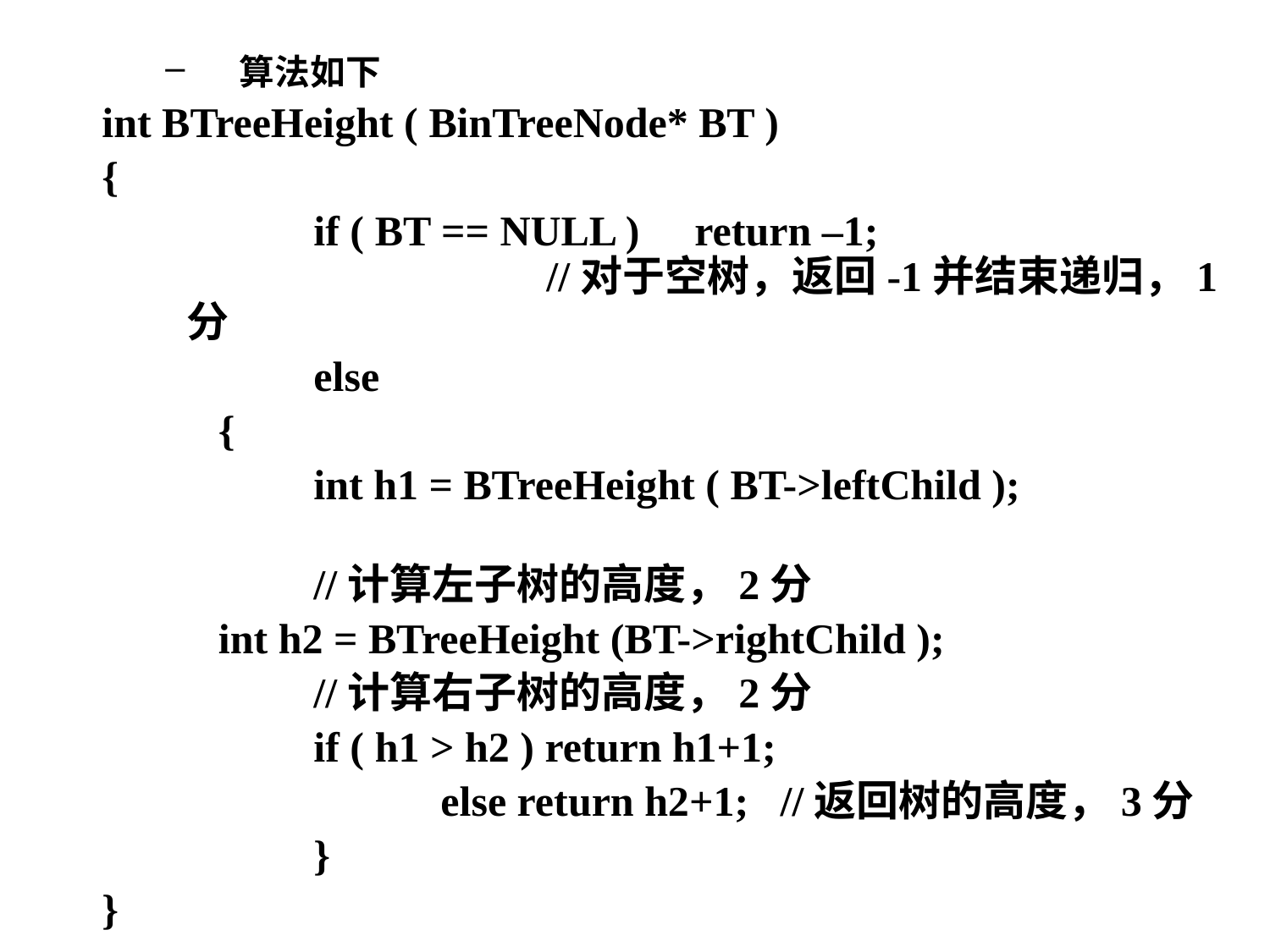

算法如下
int BTreeHeight ( BinTreeNode* BT )
{
		if ( BT == NULL )	return –1;					          //对于空树，返回-1并结束递归，1分
		else
           {
      		int h1 = BTreeHeight ( BT->leftChild );
                    //计算左子树的高度，2分
	   int h2 = BTreeHeight (BT->rightChild );
                    //计算右子树的高度，2分
		if ( h1 > h2 ) return h1+1;
			else return h2+1;   //返回树的高度，3分
		}
}